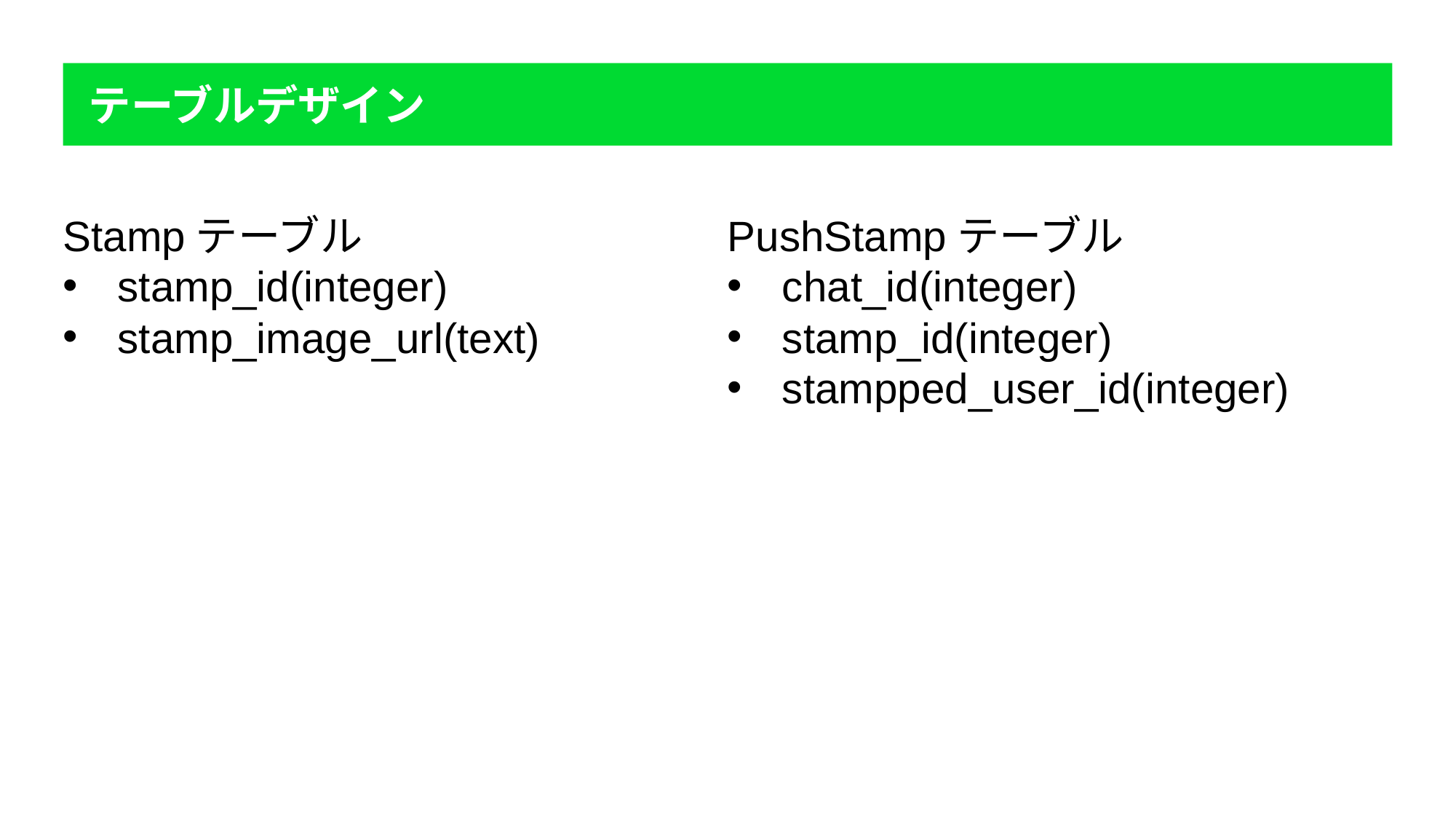

テーブルデザイン
PushStampテーブル
chat_id(integer)
stamp_id(integer)
stampped_user_id(integer)

Stampテーブル
stamp_id(integer)
stamp_image_url(text)